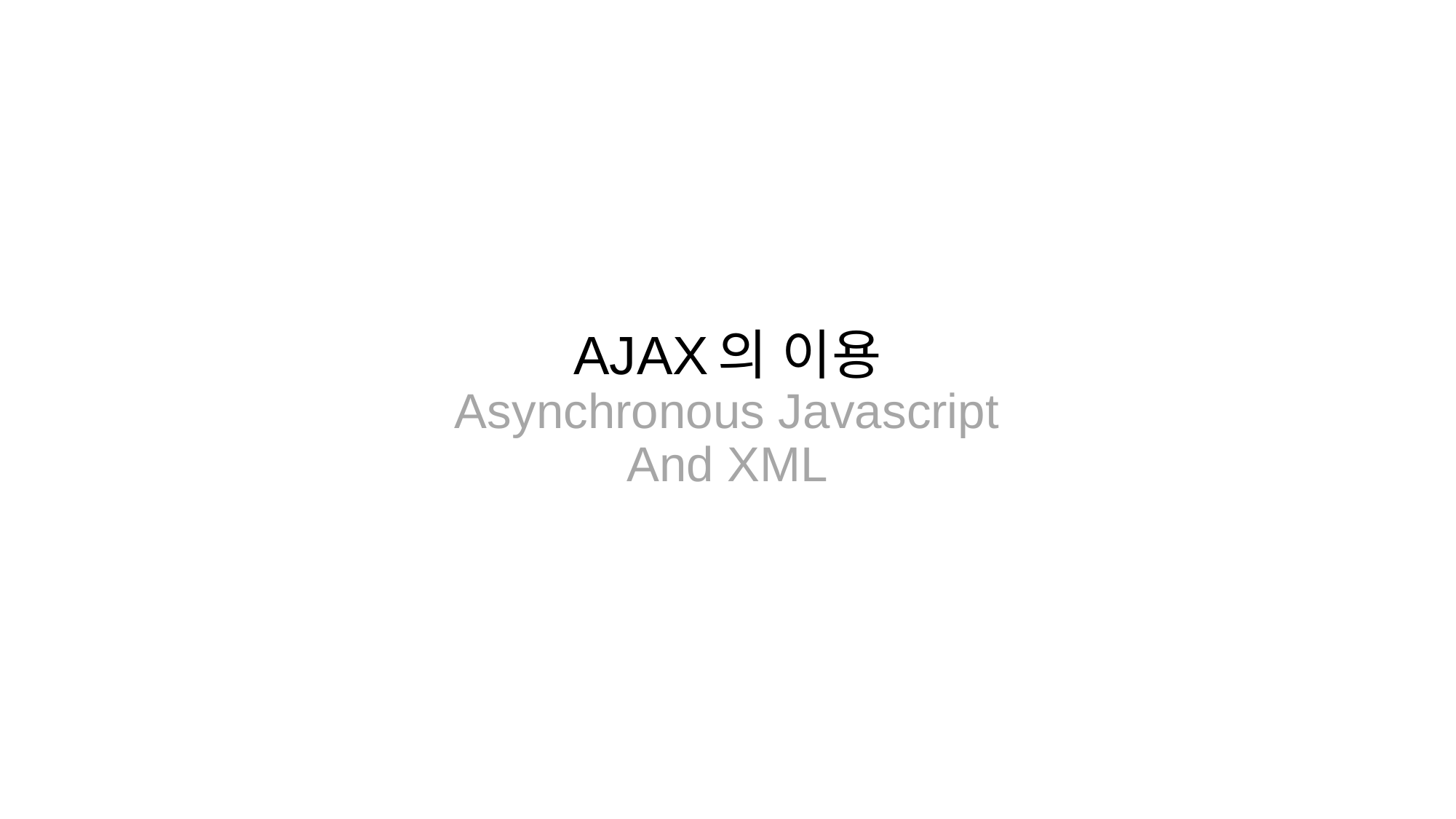

# AJAX의 이용 Asynchronous Javascript And XML